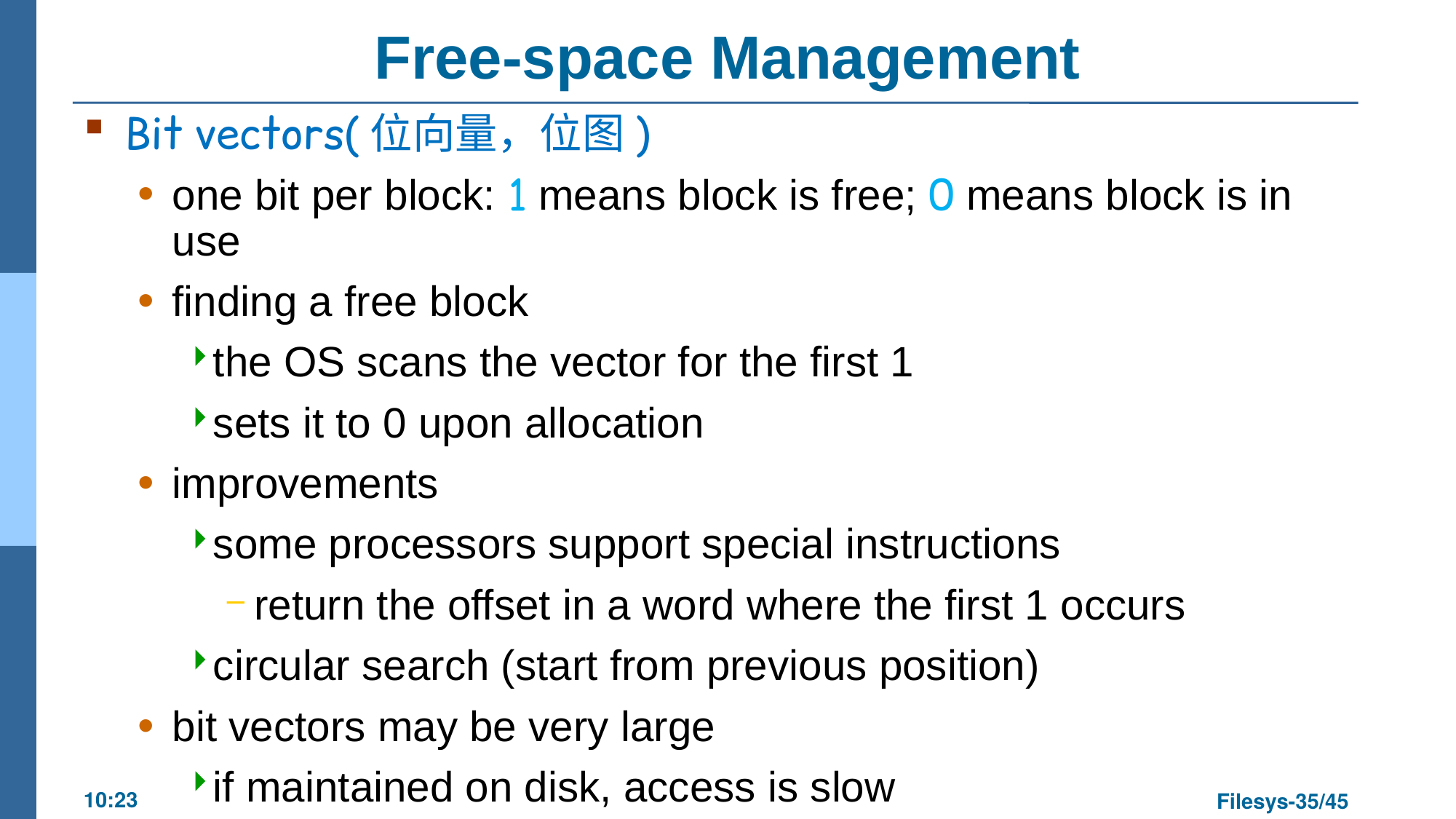

# Free-space Management
Bit vectors(位向量，位图)
one bit per block: 1 means block is free; 0 means block is in use
finding a free block
the OS scans the vector for the first 1
sets it to 0 upon allocation
improvements
some processors support special instructions
return the offset in a word where the first 1 occurs
circular search (start from previous position)
bit vectors may be very large
if maintained on disk, access is slow